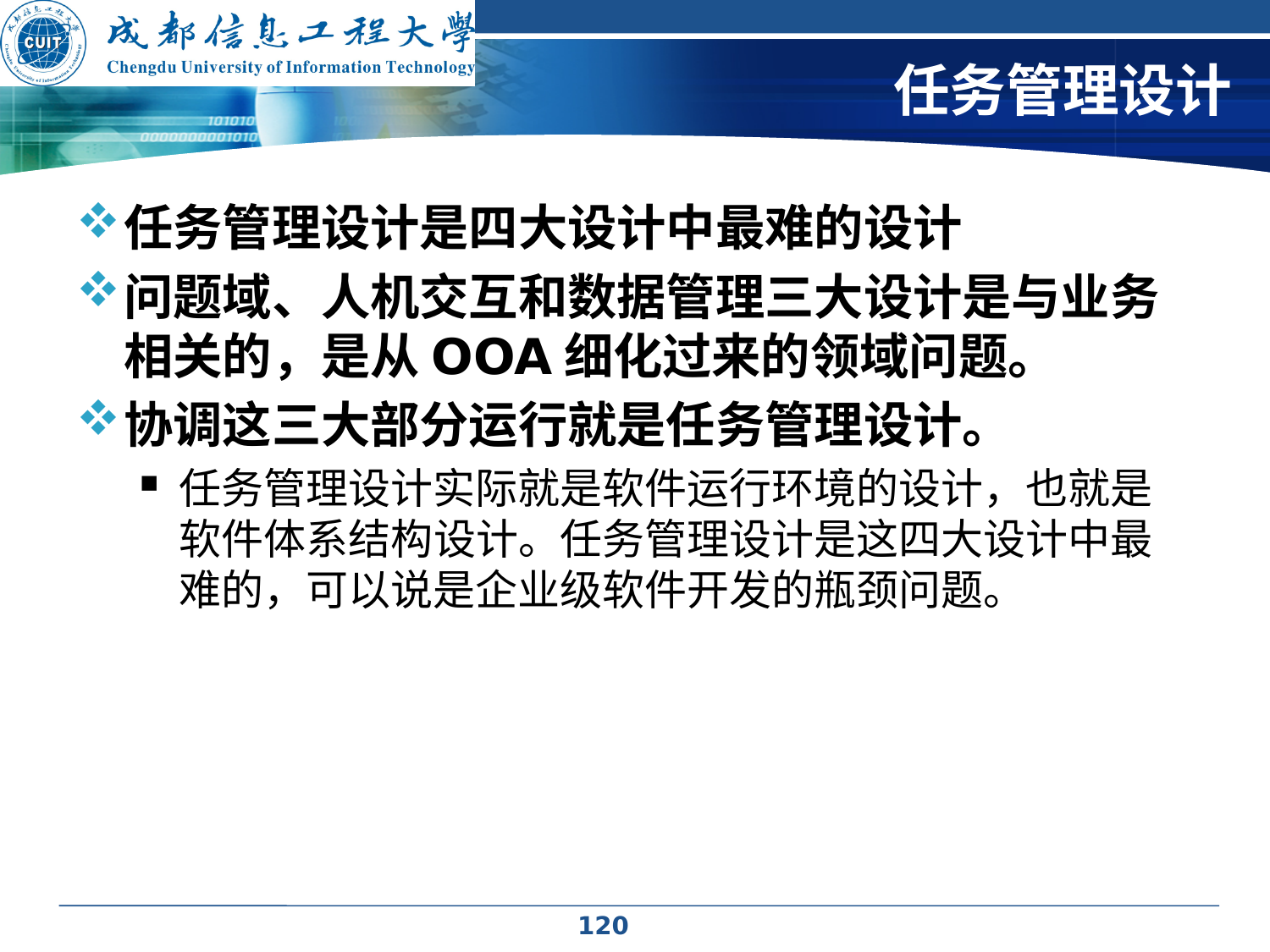

# 任务管理设计
任务管理设计是四大设计中最难的设计
问题域、人机交互和数据管理三大设计是与业务相关的，是从OOA细化过来的领域问题。
协调这三大部分运行就是任务管理设计。
任务管理设计实际就是软件运行环境的设计，也就是软件体系结构设计。任务管理设计是这四大设计中最难的，可以说是企业级软件开发的瓶颈问题。
120